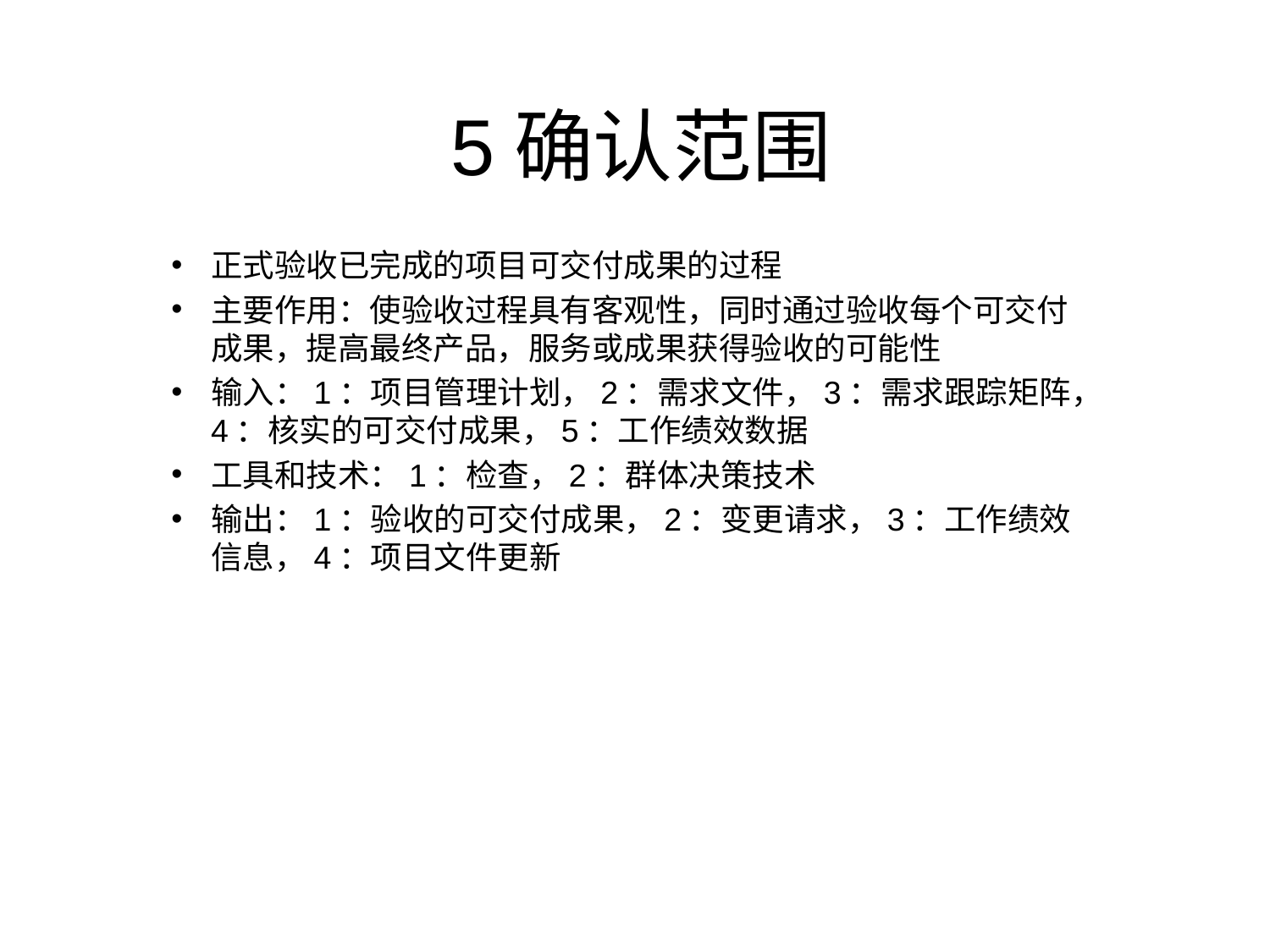

# 5确认范围
正式验收已完成的项目可交付成果的过程
主要作用：使验收过程具有客观性，同时通过验收每个可交付成果，提高最终产品，服务或成果获得验收的可能性
输入：1：项目管理计划，2：需求文件，3：需求跟踪矩阵，4：核实的可交付成果，5：工作绩效数据
工具和技术：1：检查，2：群体决策技术
输出：1：验收的可交付成果，2：变更请求，3：工作绩效信息，4：项目文件更新